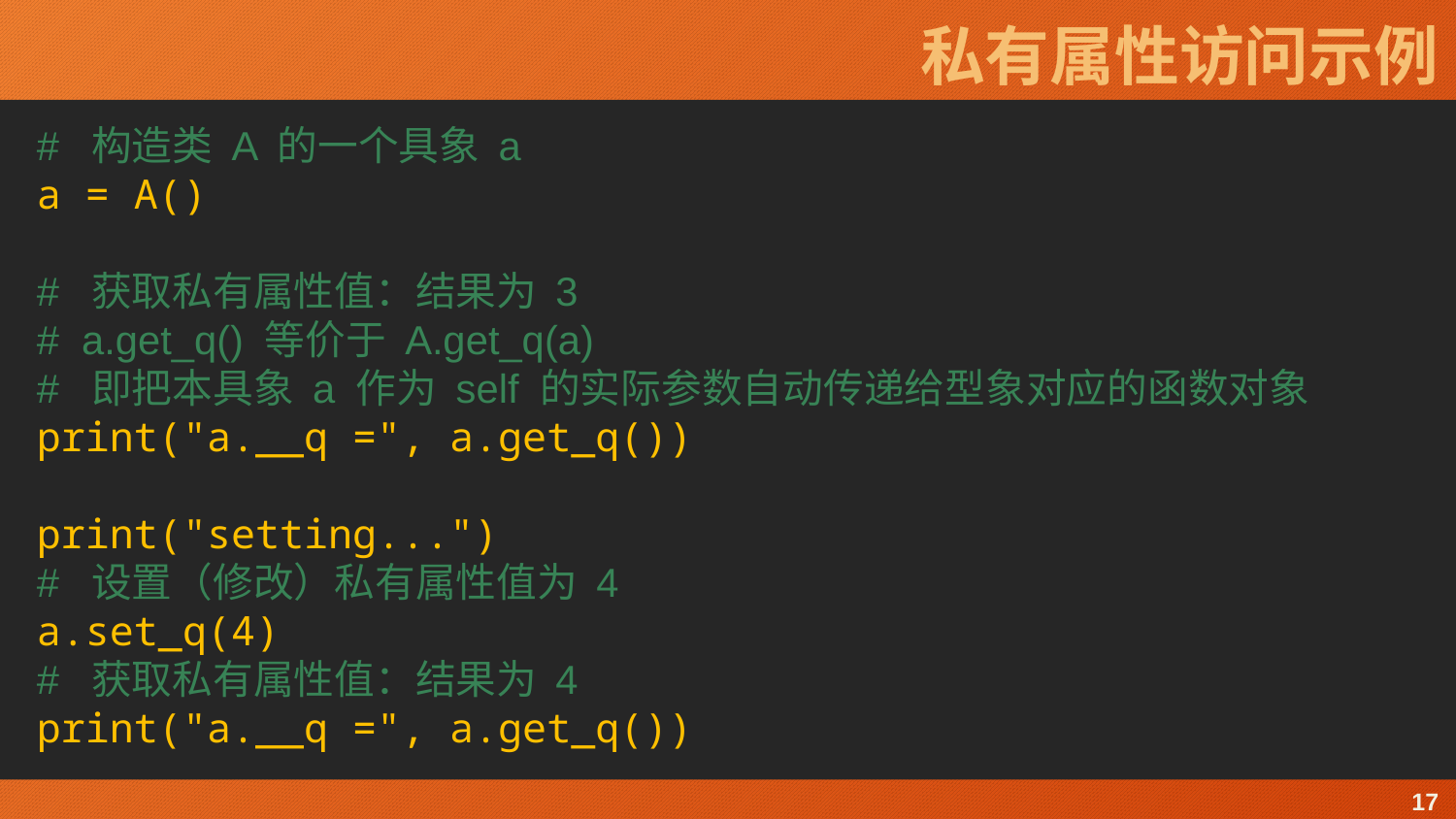

# 私有属性访问示例
#  构造类 A 的一个具象 a
a = A()

#  获取私有属性值：结果为 3
#  a.get_q() 等价于 A.get_q(a)
#  即把本具象 a 作为 self 的实际参数自动传递给型象对应的函数对象
print("a.__q =", a.get_q())

print("setting...")
#  设置（修改）私有属性值为 4
a.set_q(4)
#  获取私有属性值：结果为 4
print("a.__q =", a.get_q())
17